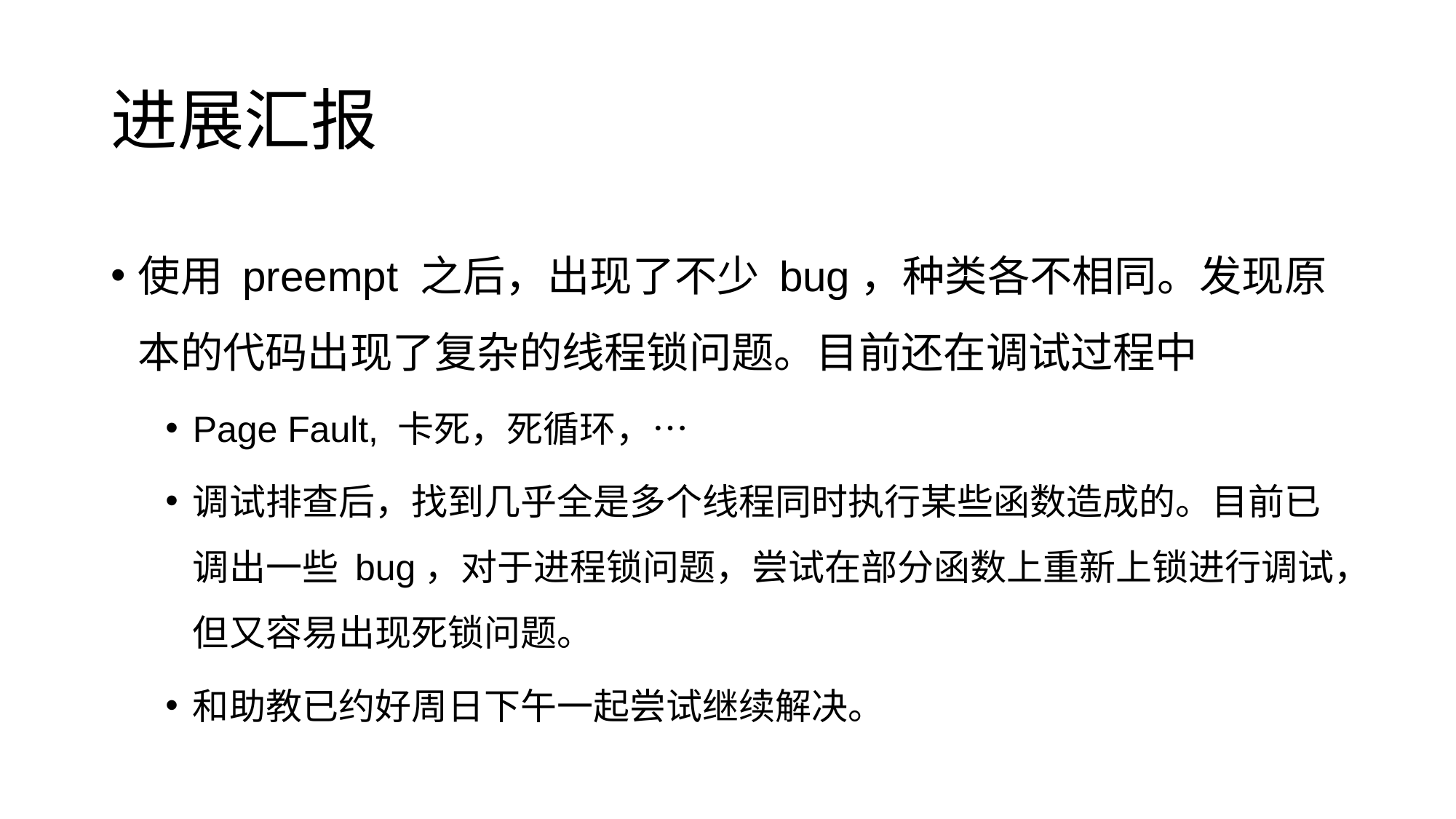

# 进展汇报
使用 preempt 之后，出现了不少 bug，种类各不相同。发现原本的代码出现了复杂的线程锁问题。目前还在调试过程中
Page Fault, 卡死，死循环，…
调试排查后，找到几乎全是多个线程同时执行某些函数造成的。目前已调出一些 bug，对于进程锁问题，尝试在部分函数上重新上锁进行调试，但又容易出现死锁问题。
和助教已约好周日下午一起尝试继续解决。